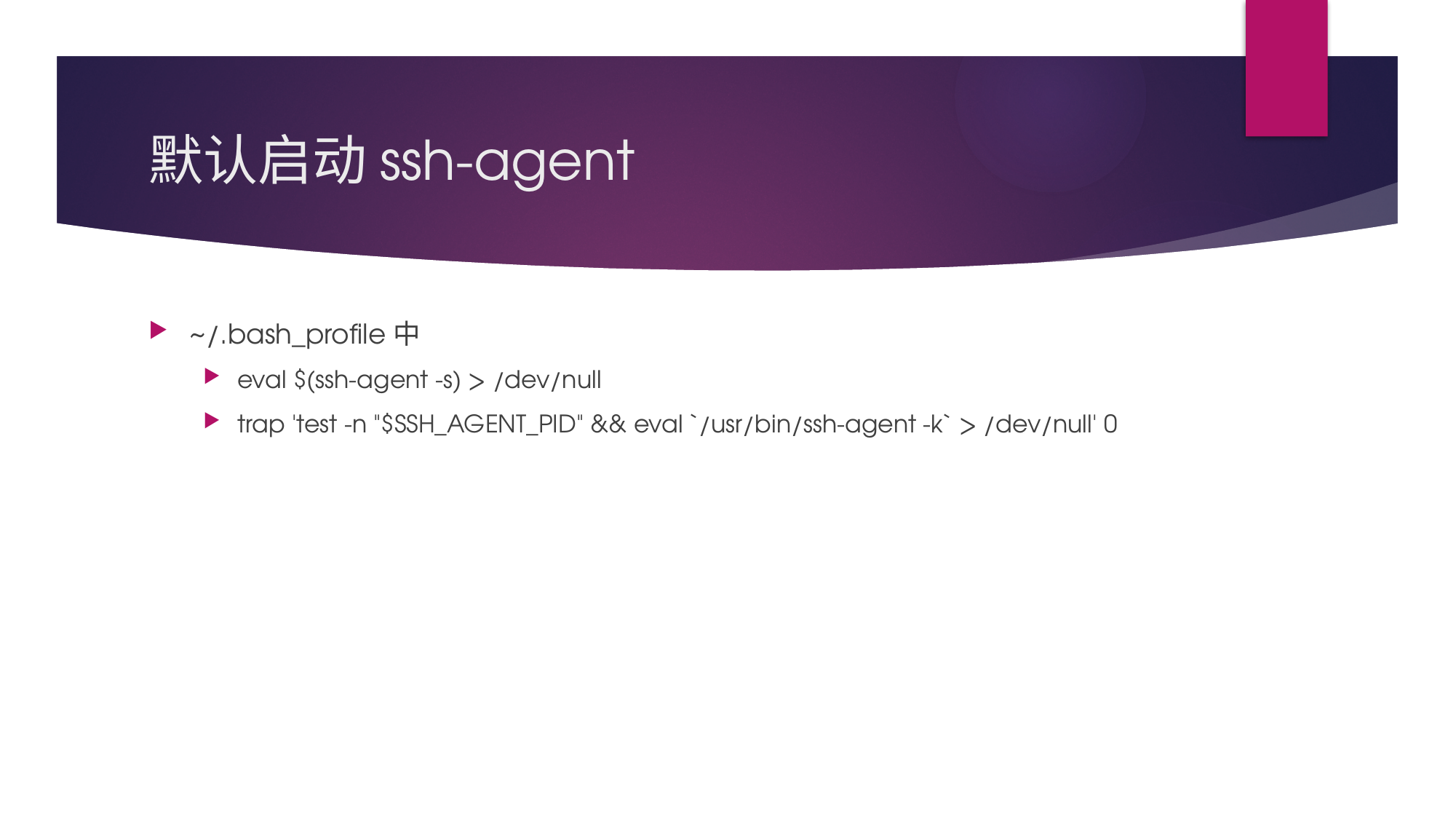

# 默认启动ssh-agent
~/.bash_profile中
eval $(ssh-agent -s) > /dev/null
trap 'test -n "$SSH_AGENT_PID" && eval `/usr/bin/ssh-agent -k` > /dev/null' 0